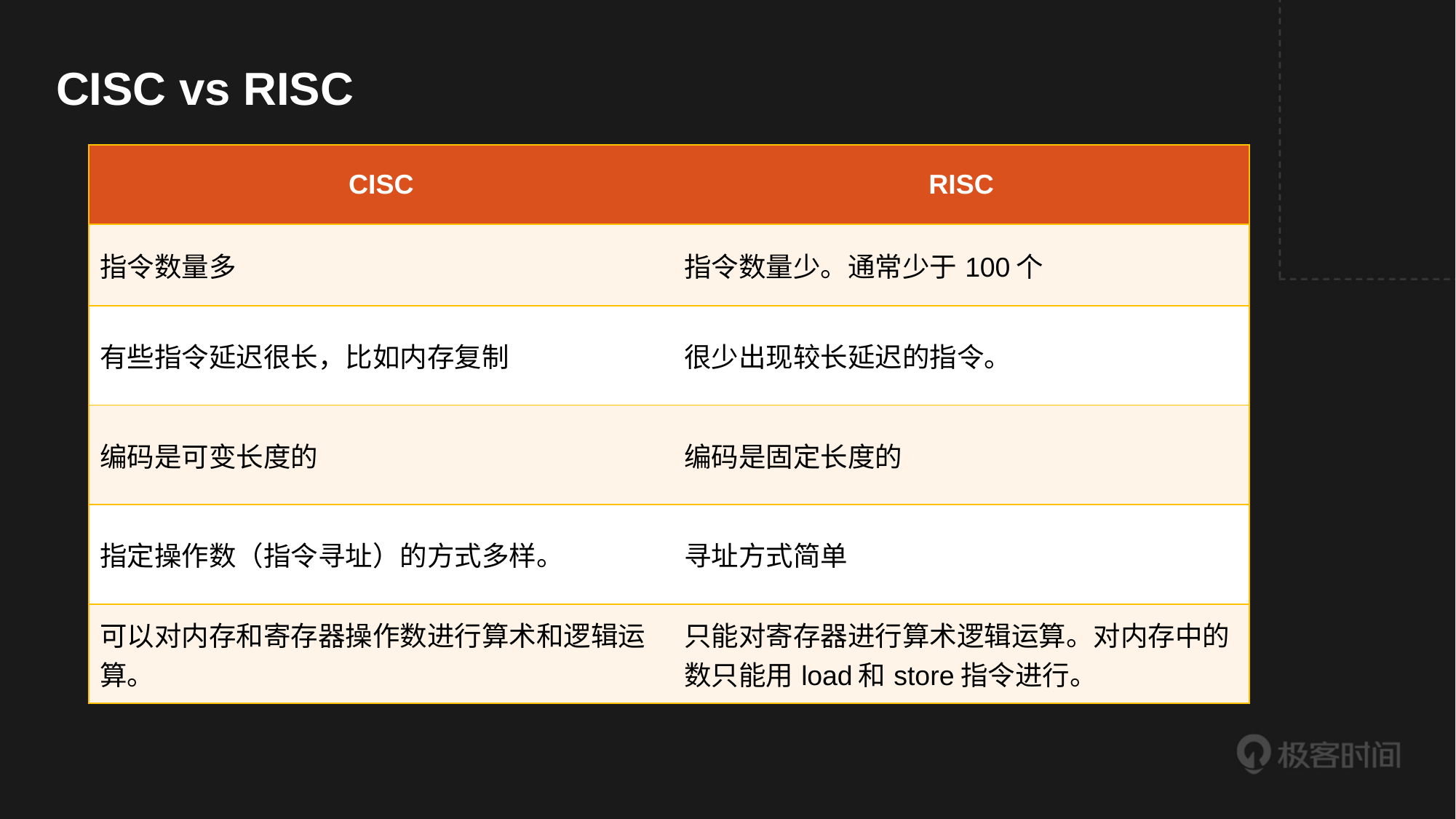

CISC vs RISC
| CISC | RISC |
| --- | --- |
| 指令数量多 | 指令数量少。通常少于100个 |
| 有些指令延迟很长，比如内存复制 | 很少出现较长延迟的指令。 |
| 编码是可变长度的 | 编码是固定长度的 |
| 指定操作数（指令寻址）的方式多样。 | 寻址方式简单 |
| 可以对内存和寄存器操作数进行算术和逻辑运算。 | 只能对寄存器进行算术逻辑运算。对内存中的数只能用load和store指令进行。 |